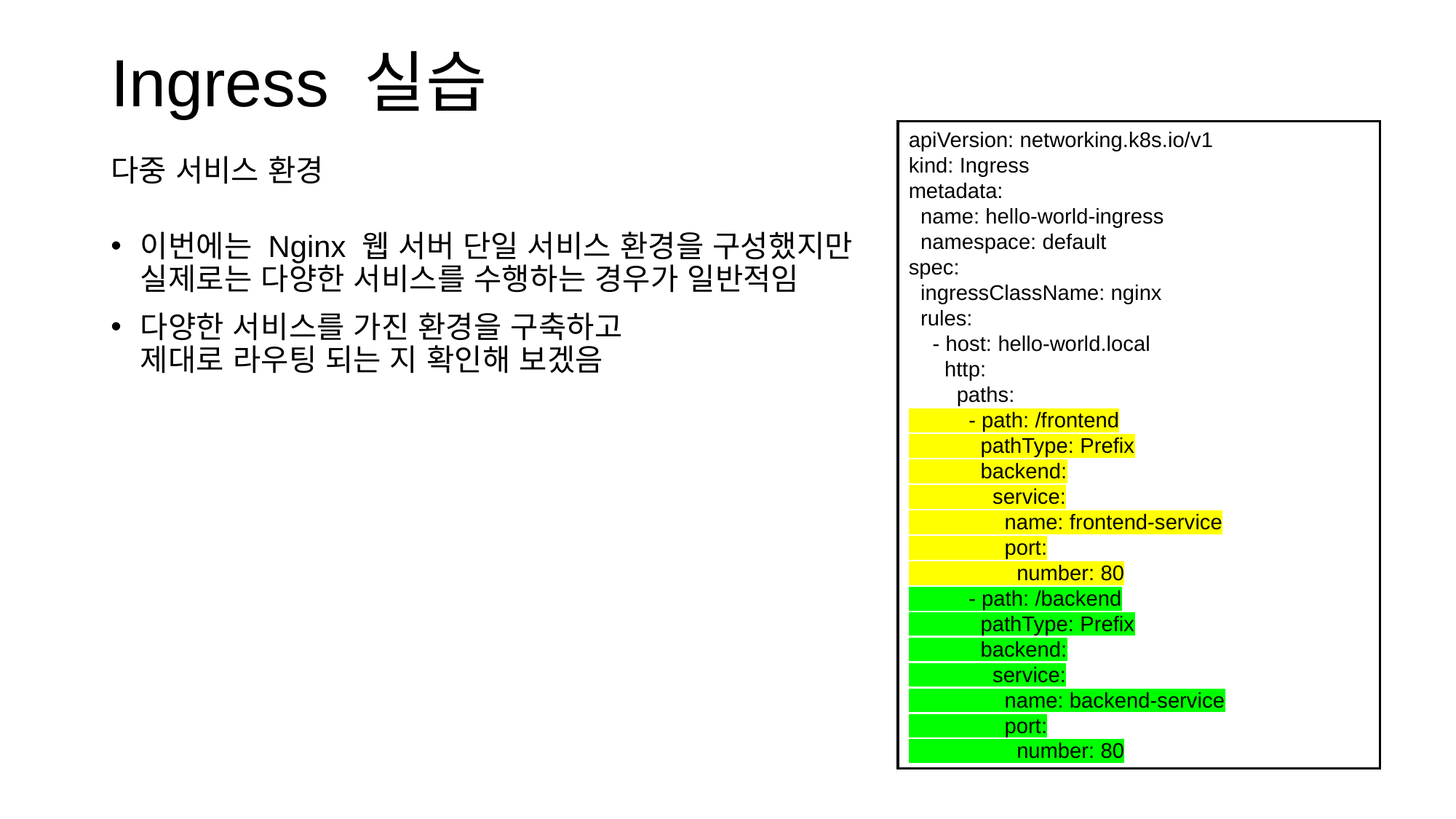

Ingress 실습
apiVersion: networking.k8s.io/v1
kind: Ingress
metadata:
  name: hello-world-ingress
  namespace: default
spec:
  ingressClassName: nginx
  rules:
    - host: hello-world.local
      http:
        paths:
          - path: /frontend
            pathType: Prefix
            backend:
              service:
                name: frontend-service
                port:
                  number: 80
          - path: /backend
            pathType: Prefix
            backend:
              service:
                name: backend-service
                port:
                  number: 80
다중 서비스 환경
이번에는 Nginx 웹 서버 단일 서비스 환경을 구성했지만 실제로는 다양한 서비스를 수행하는 경우가 일반적임
다양한 서비스를 가진 환경을 구축하고
제대로 라우팅 되는 지 확인해 보겠음